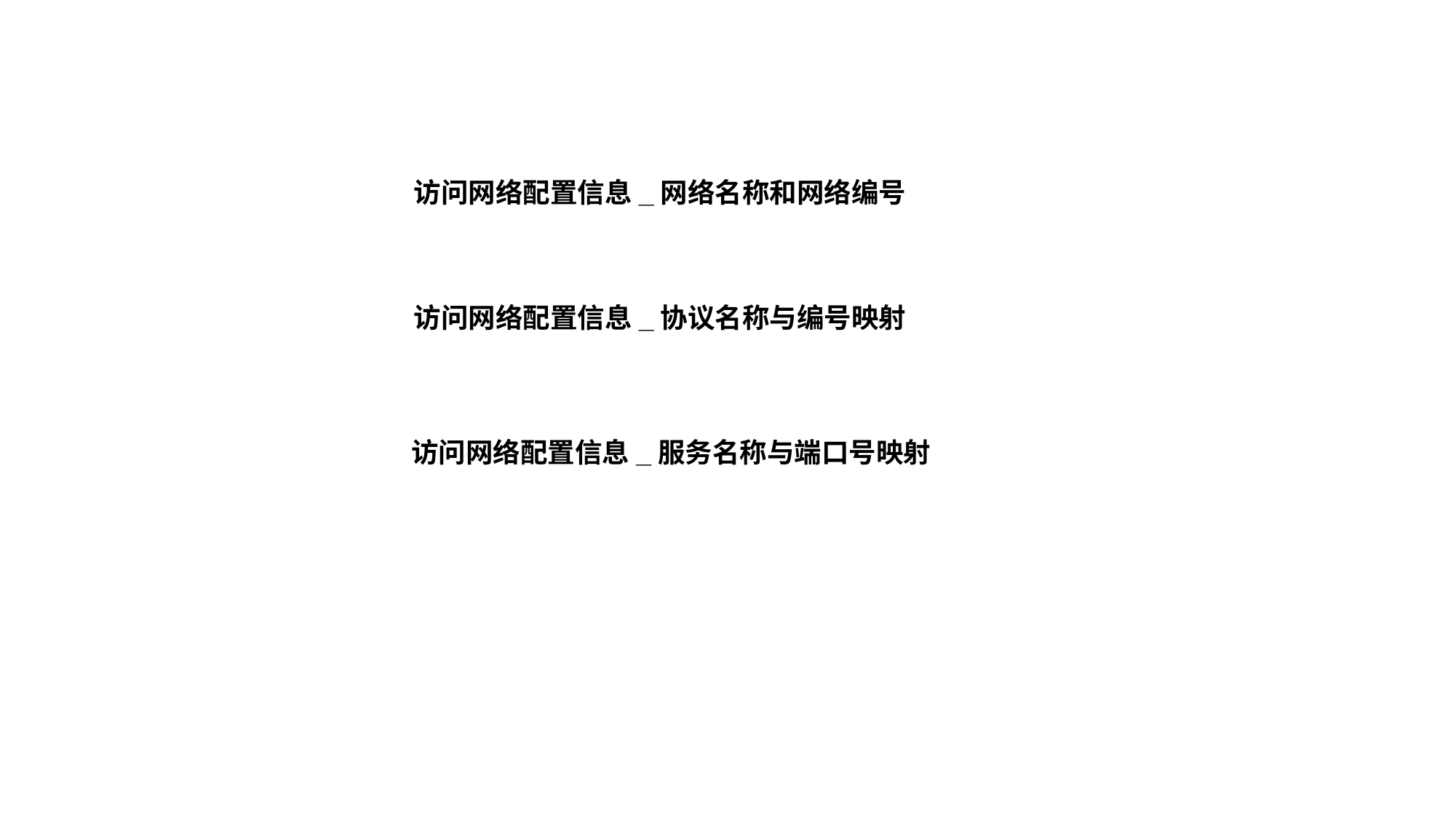

访问网络配置信息_网络名称和网络编号
访问网络配置信息_协议名称与编号映射
访问网络配置信息_服务名称与端口号映射